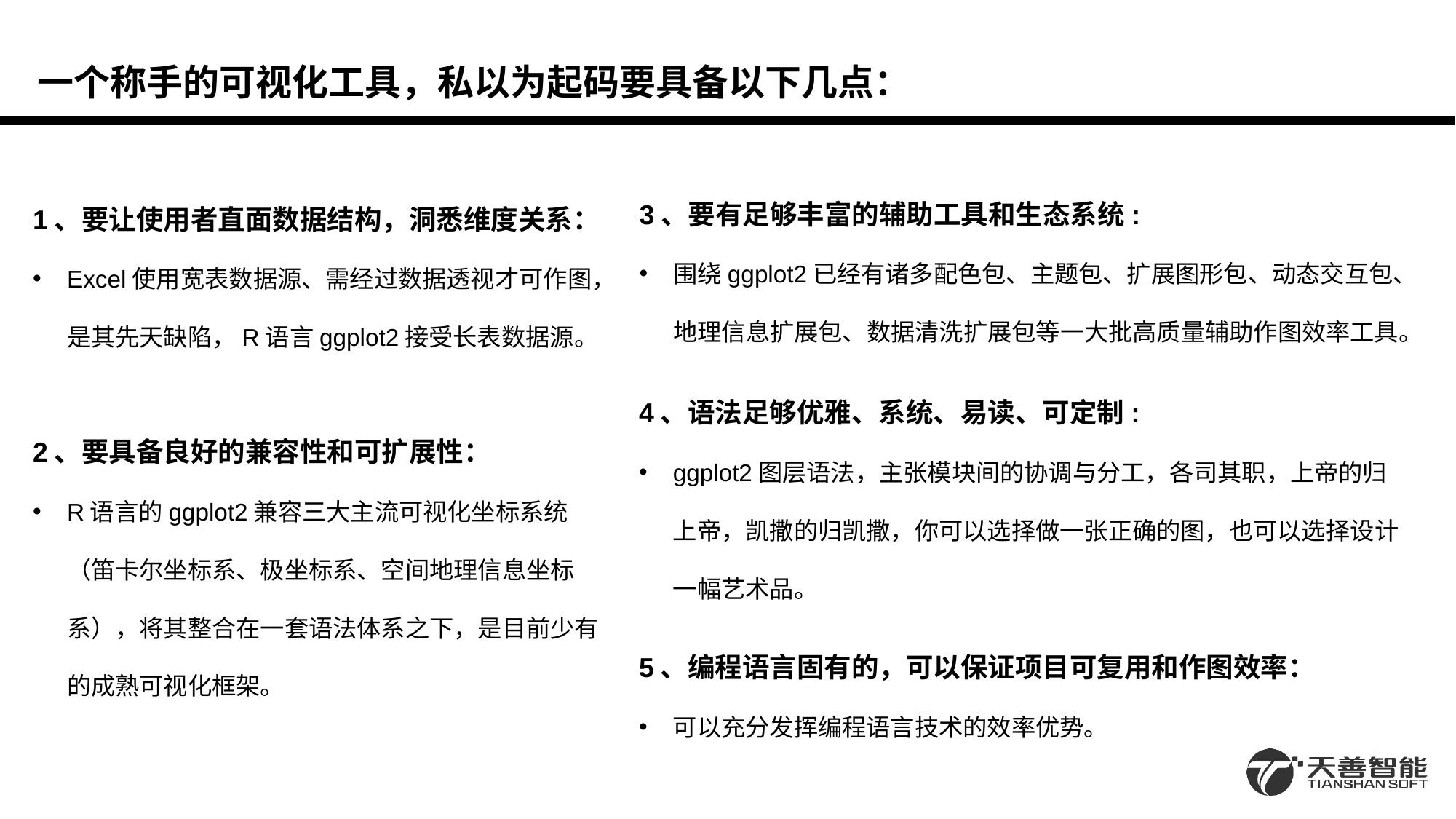

一个称手的可视化工具，私以为起码要具备以下几点：
3、要有足够丰富的辅助工具和生态系统:
围绕ggplot2已经有诸多配色包、主题包、扩展图形包、动态交互包、地理信息扩展包、数据清洗扩展包等一大批高质量辅助作图效率工具。
1、要让使用者直面数据结构，洞悉维度关系：
Excel使用宽表数据源、需经过数据透视才可作图，是其先天缺陷，R语言ggplot2接受长表数据源。
4、语法足够优雅、系统、易读、可定制:
ggplot2图层语法，主张模块间的协调与分工，各司其职，上帝的归上帝，凯撒的归凯撒，你可以选择做一张正确的图，也可以选择设计一幅艺术品。
2、要具备良好的兼容性和可扩展性：
R语言的ggplot2兼容三大主流可视化坐标系统（笛卡尔坐标系、极坐标系、空间地理信息坐标系），将其整合在一套语法体系之下，是目前少有的成熟可视化框架。
5、编程语言固有的，可以保证项目可复用和作图效率：
可以充分发挥编程语言技术的效率优势。